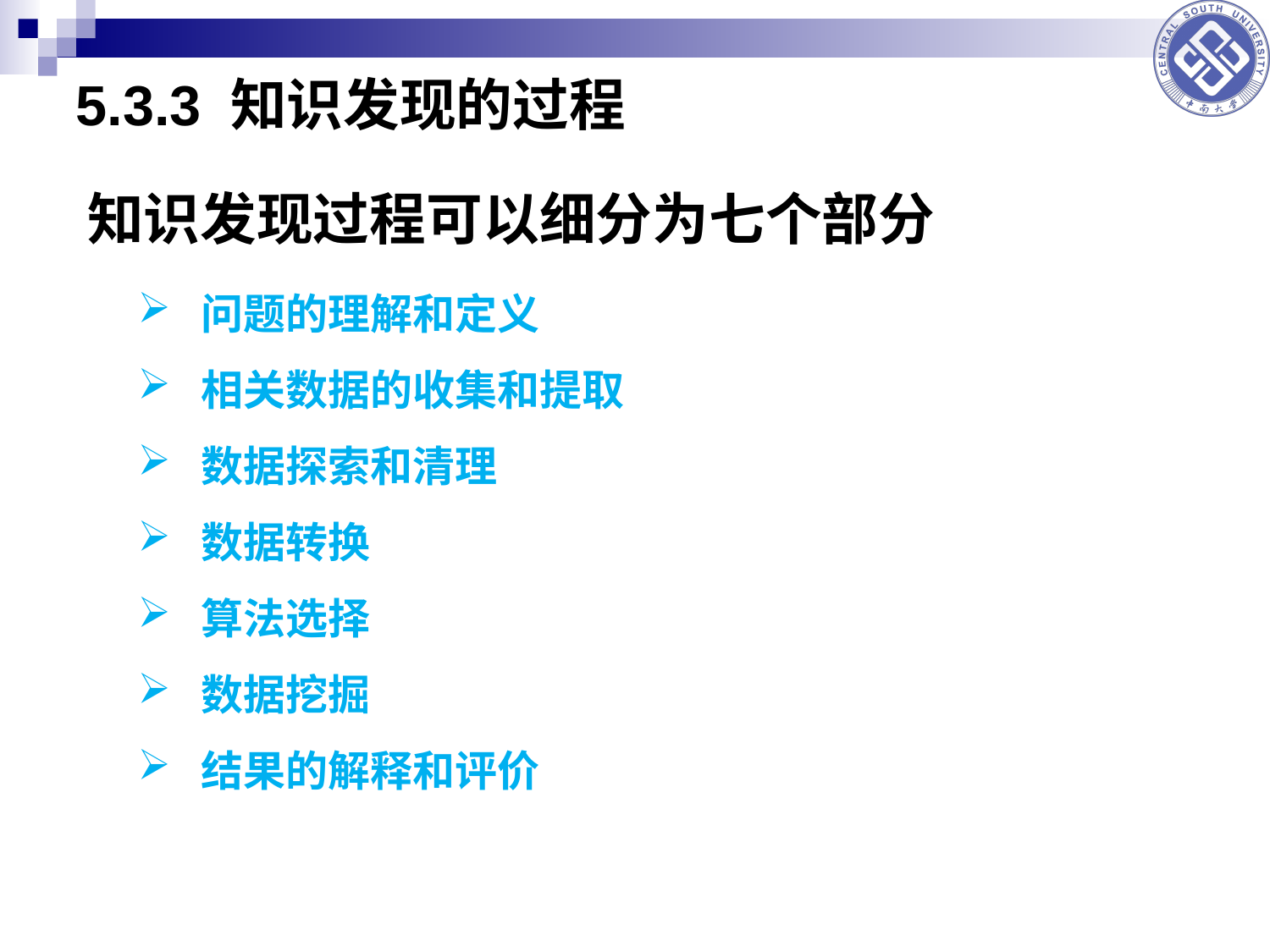

5.3.3 知识发现的过程
知识发现过程可以细分为七个部分
问题的理解和定义
相关数据的收集和提取
数据探索和清理
数据转换
算法选择
数据挖掘
结果的解释和评价